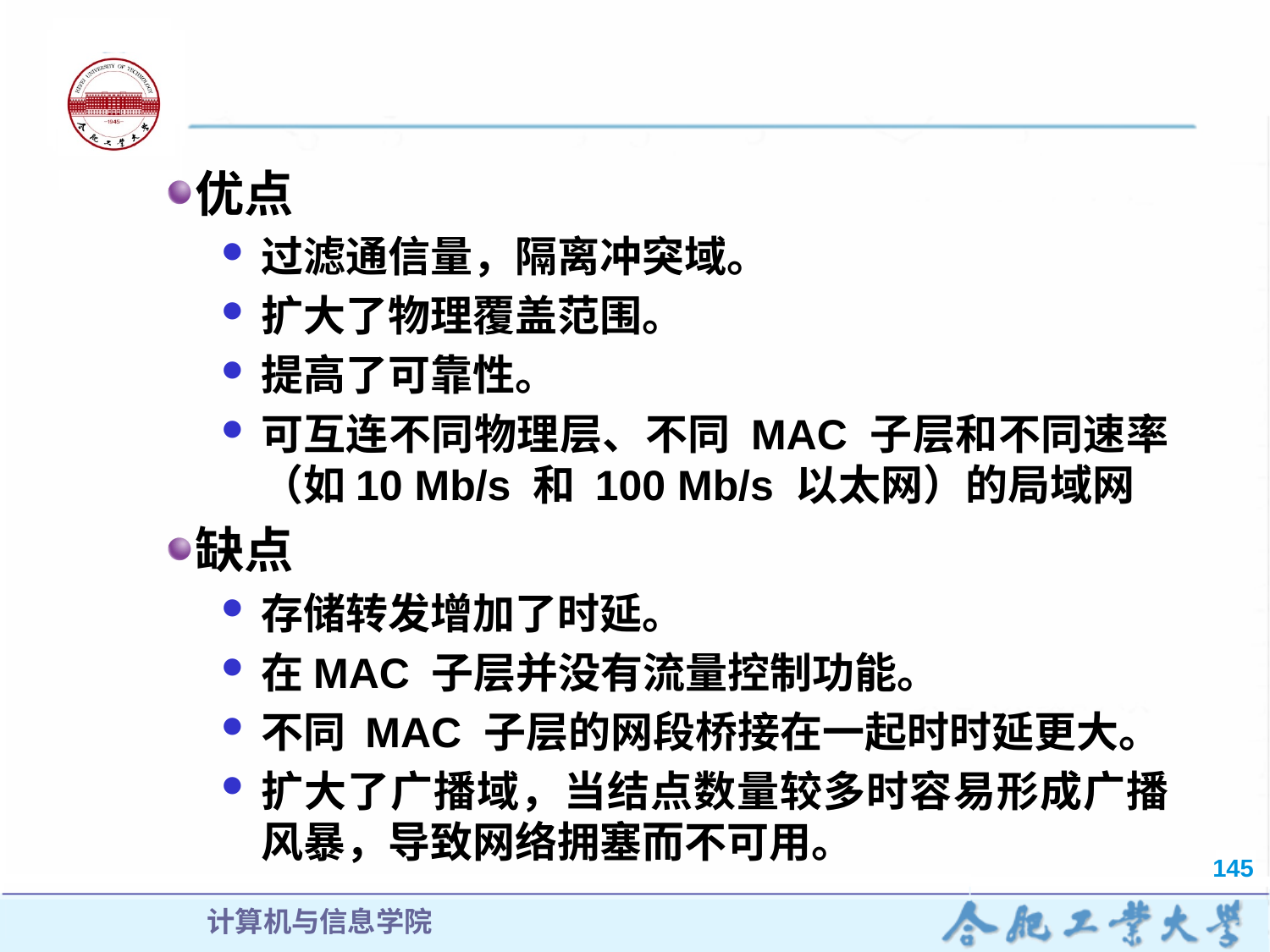

#
优点
过滤通信量，隔离冲突域。
扩大了物理覆盖范围。
提高了可靠性。
可互连不同物理层、不同 MAC 子层和不同速率（如10 Mb/s 和 100 Mb/s 以太网）的局域网
缺点
存储转发增加了时延。
在MAC 子层并没有流量控制功能。
不同 MAC 子层的网段桥接在一起时时延更大。
扩大了广播域，当结点数量较多时容易形成广播风暴，导致网络拥塞而不可用。